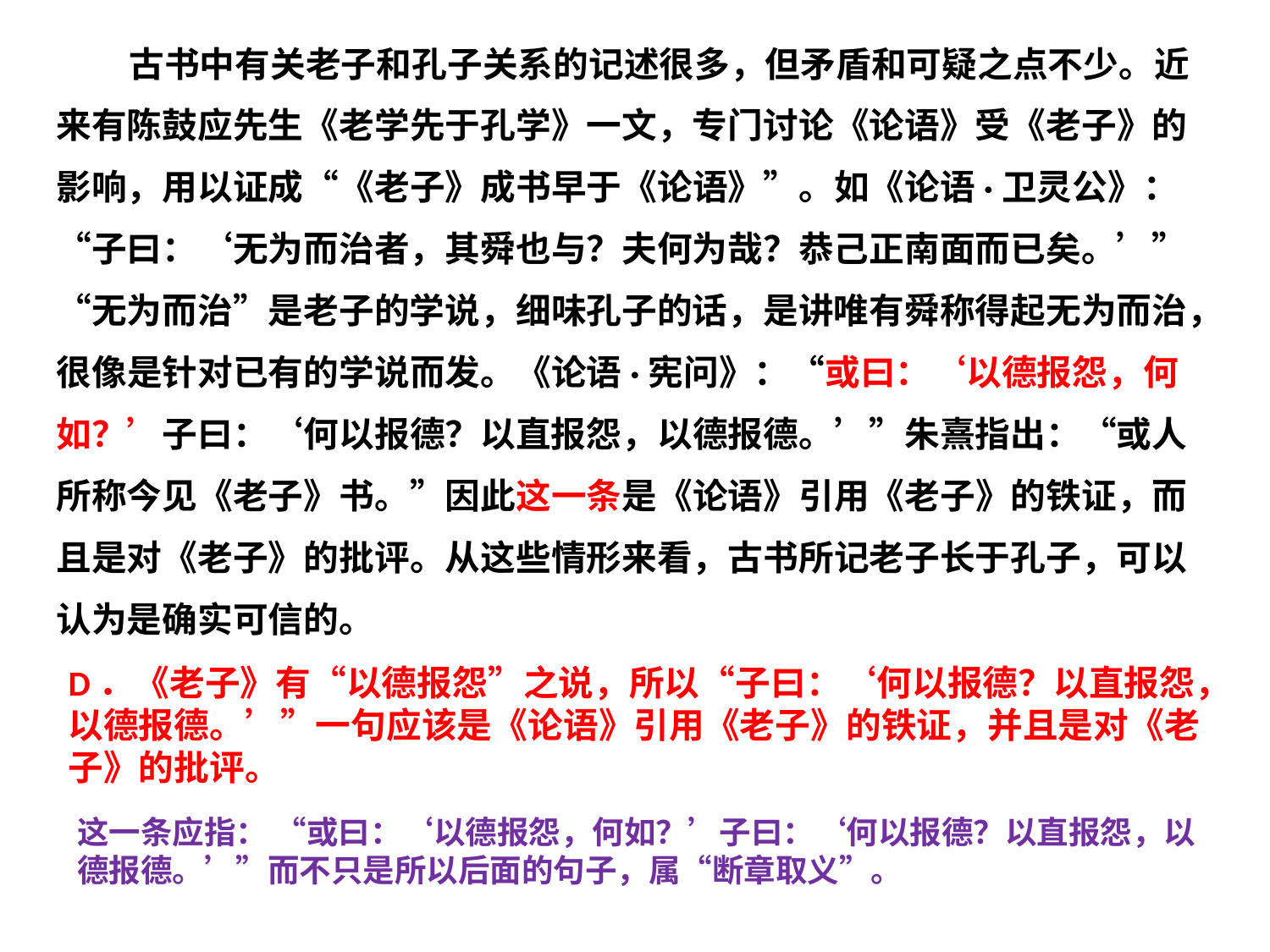

古书中有关老子和孔子关系的记述很多，但矛盾和可疑之点不少。近来有陈鼓应先生《老学先于孔学》一文，专门讨论《论语》受《老子》的影响，用以证成“《老子》成书早于《论语》”。如《论语·卫灵公》：“子曰：‘无为而治者，其舜也与？夫何为哉？恭己正南面而已矣。’”“无为而治”是老子的学说，细味孔子的话，是讲唯有舜称得起无为而治，很像是针对已有的学说而发。《论语·宪问》：“或曰：‘以德报怨，何如？’子曰：‘何以报德？以直报怨，以德报德。’”朱熹指出：“或人所称今见《老子》书。”因此这一条是《论语》引用《老子》的铁证，而且是对《老子》的批评。从这些情形来看，古书所记老子长于孔子，可以认为是确实可信的。
D．《老子》有“以德报怨”之说，所以“子曰：‘何以报德？以直报怨，以德报德。’”一句应该是《论语》引用《老子》的铁证，并且是对《老子》的批评。

这一条应指： “或曰：‘以德报怨，何如？’子曰：‘何以报德？以直报怨，以德报德。’”而不只是所以后面的句子，属“断章取义”。